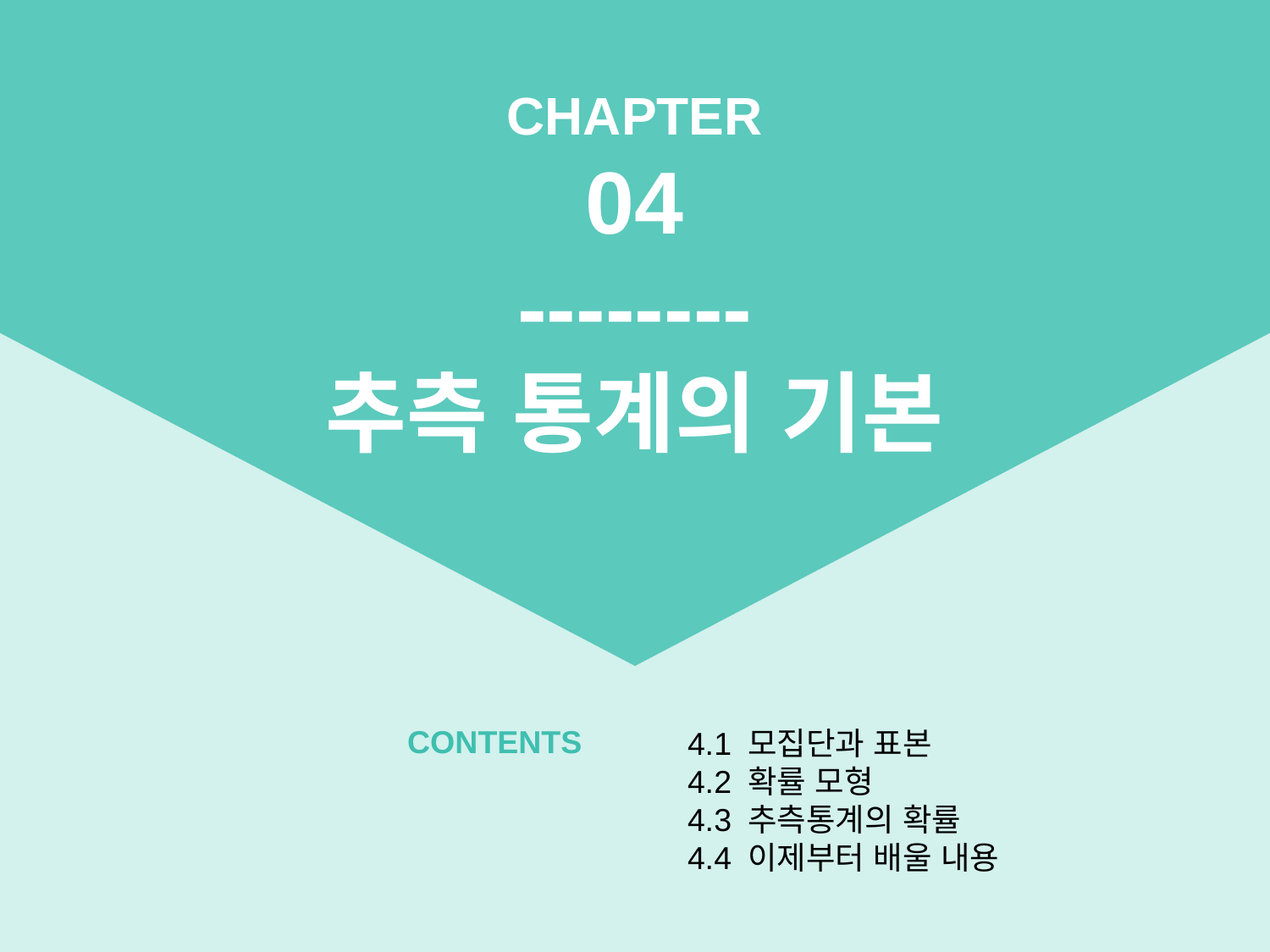

ㅊ
CHAPTER
04
--------
추측 통계의 기본
CONTENTS
4.1 모집단과 표본
4.2 확률 모형
4.3 추측통계의 확률
4.4 이제부터 배울 내용